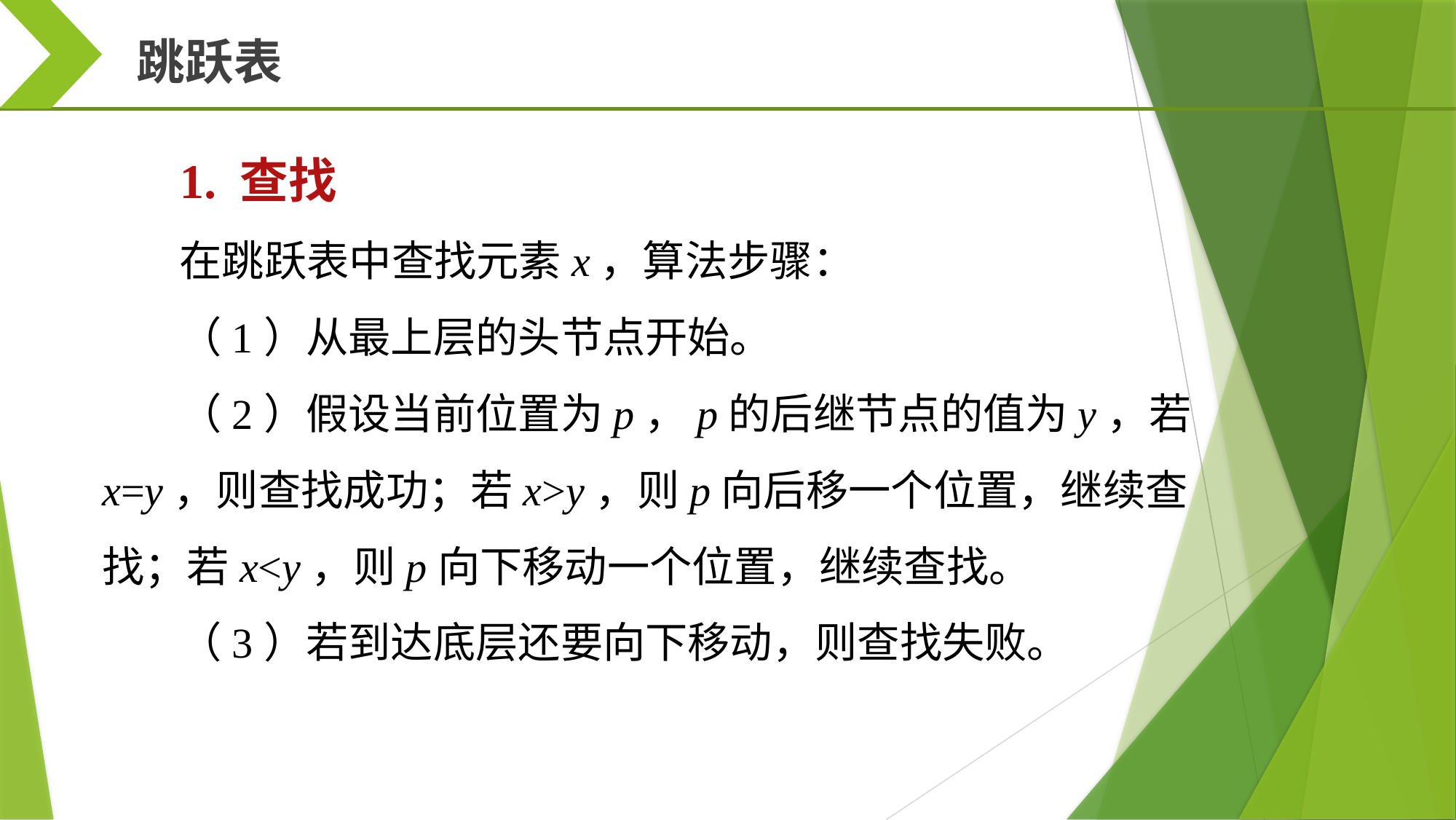

跳跃表
1. 查找
在跳跃表中查找元素x，算法步骤：
（1）从最上层的头节点开始。
（2）假设当前位置为p，p的后继节点的值为y，若x=y，则查找成功；若x>y，则p向后移一个位置，继续查找；若x<y，则p向下移动一个位置，继续查找。
（3）若到达底层还要向下移动，则查找失败。